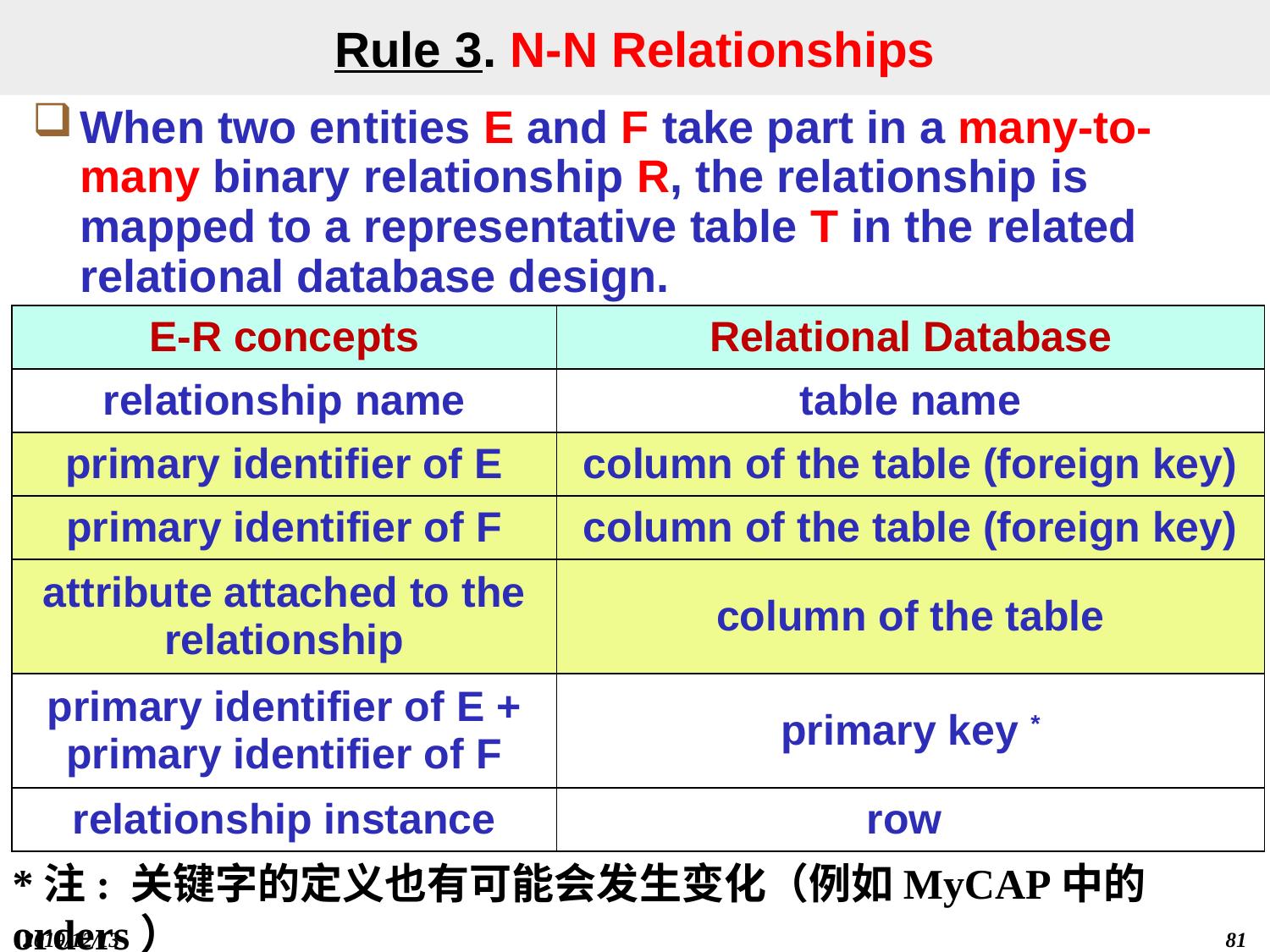

# Rule 3. N-N Relationships
When two entities E and F take part in a many-to-many binary relationship R, the relationship is mapped to a representative table T in the related relational database design.
| E-R concepts | Relational Database |
| --- | --- |
| relationship name | table name |
| primary identifier of E | column of the table (foreign key) |
| primary identifier of F | column of the table (foreign key) |
| attribute attached to the relationship | column of the table |
| primary identifier of E + primary identifier of F | primary key \* |
| relationship instance | row |
*注: 关键字的定义也有可能会发生变化（例如MyCAP中的orders）
2019/12/13

81